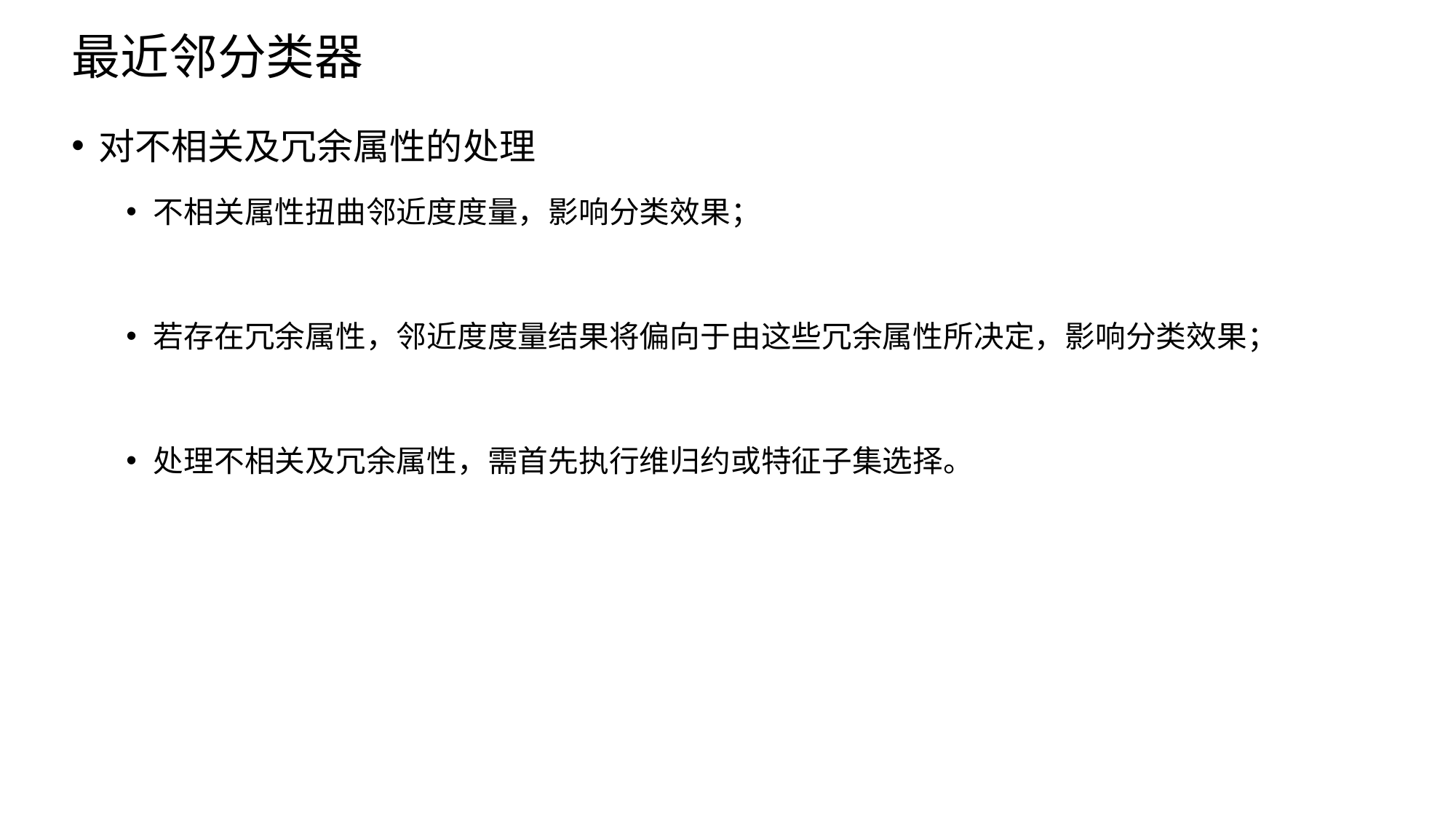

# 最近邻分类器
对不相关及冗余属性的处理
不相关属性扭曲邻近度度量，影响分类效果；

若存在冗余属性，邻近度度量结果将偏向于由这些冗余属性所决定，影响分类效果；

处理不相关及冗余属性，需首先执行维归约或特征子集选择。